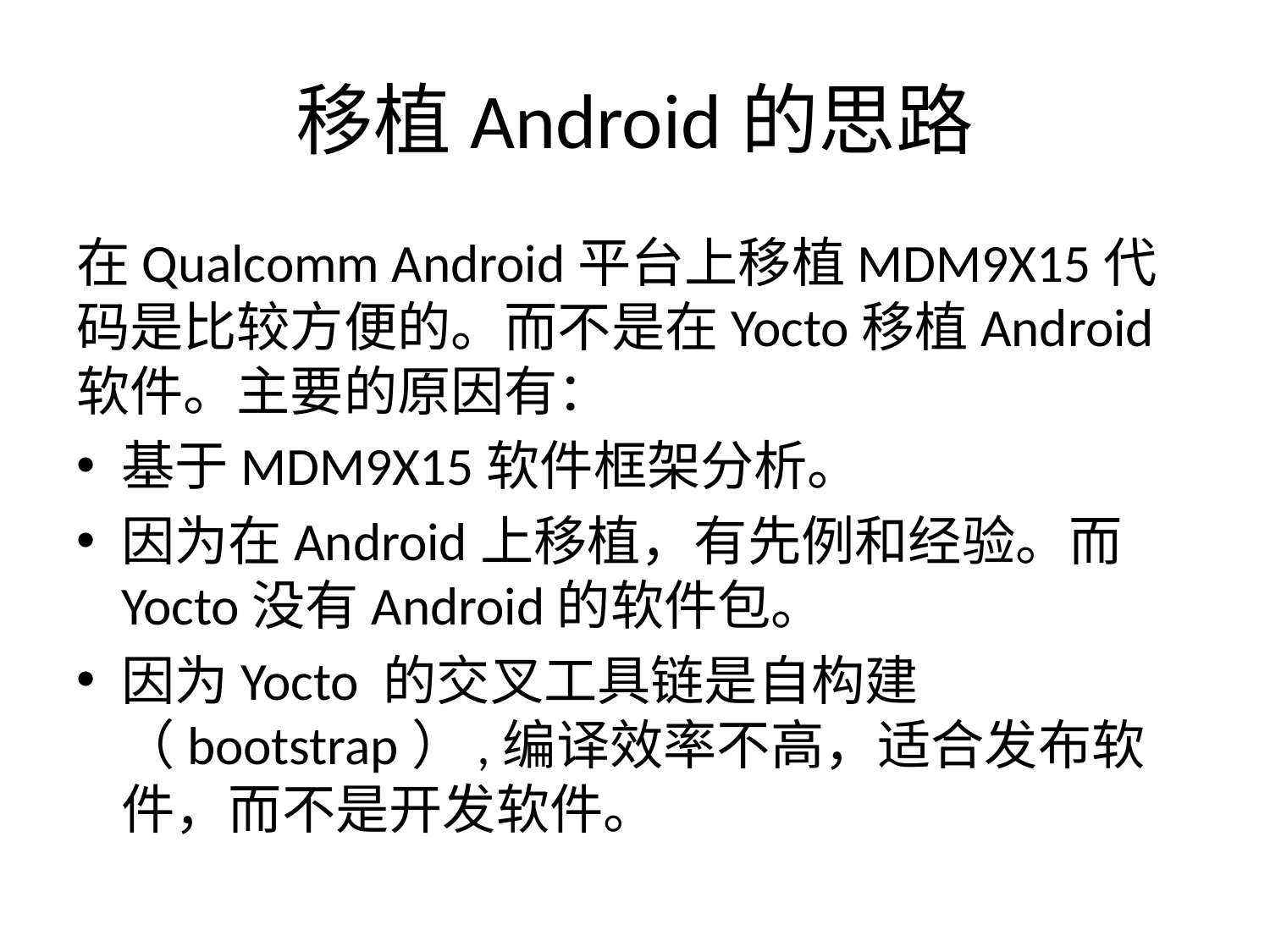

# 移植Android的思路
在Qualcomm Android平台上移植MDM9X15代码是比较方便的。而不是在Yocto移植Android软件。主要的原因有：
基于MDM9X15软件框架分析。
因为在Android上移植，有先例和经验。而Yocto没有Android的软件包。
因为Yocto 的交叉工具链是自构建（bootstrap）,编译效率不高，适合发布软件，而不是开发软件。